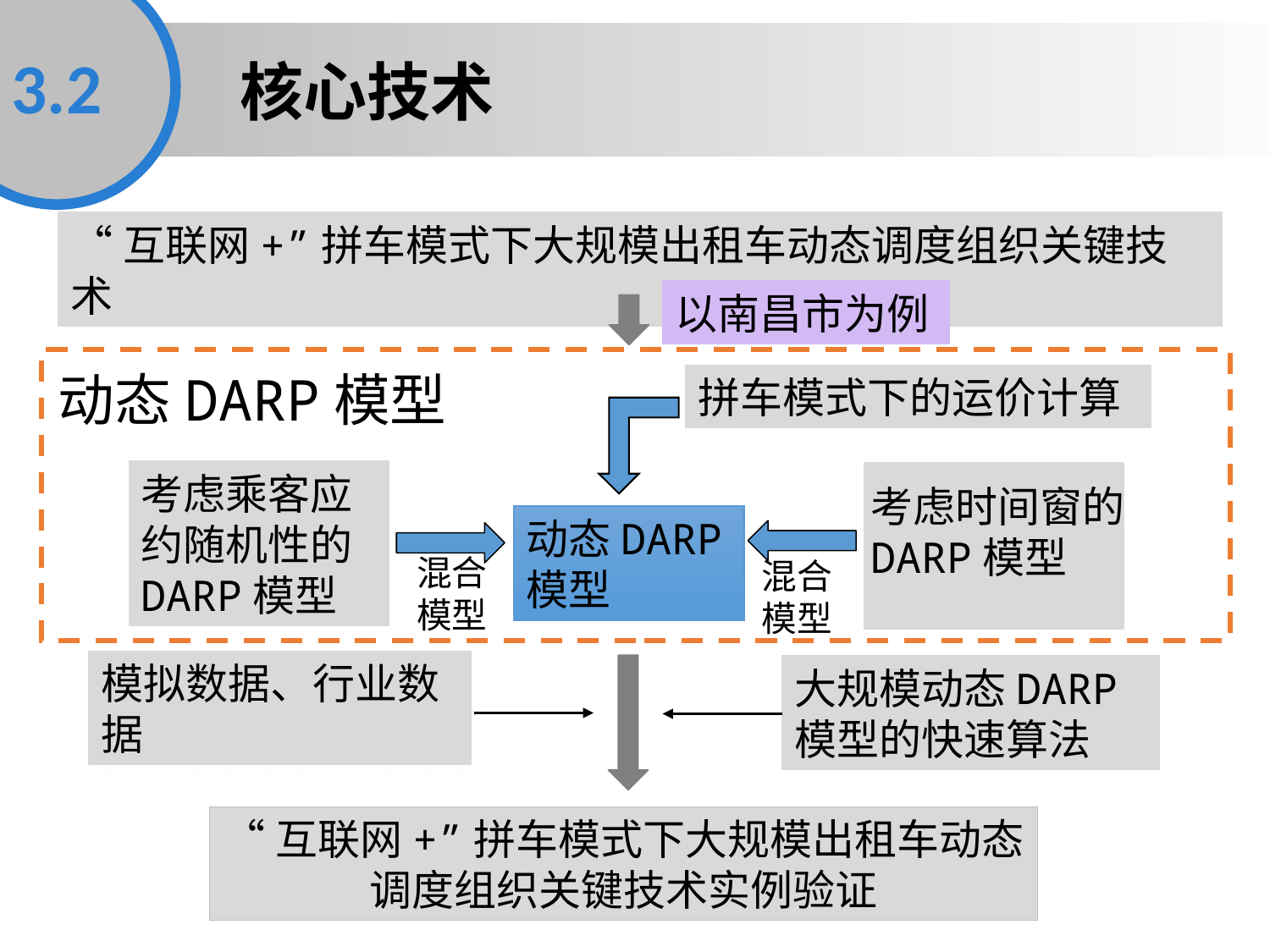

3.2

    核心技术

“互联网+”拼车模式下大规模出租车动态调度组织关键技术
以南昌市为例

动态DARP模型
拼车模式下的运价计算

考虑乘客应约随机性的DARP模型

考虑时间窗的DARP模型
动态DARP模型

混合模型
混合模型
模拟数据、行业数据

大规模动态DARP模型的快速算法
“互联网+”拼车模式下大规模出租车动态调度组织关键技术实例验证